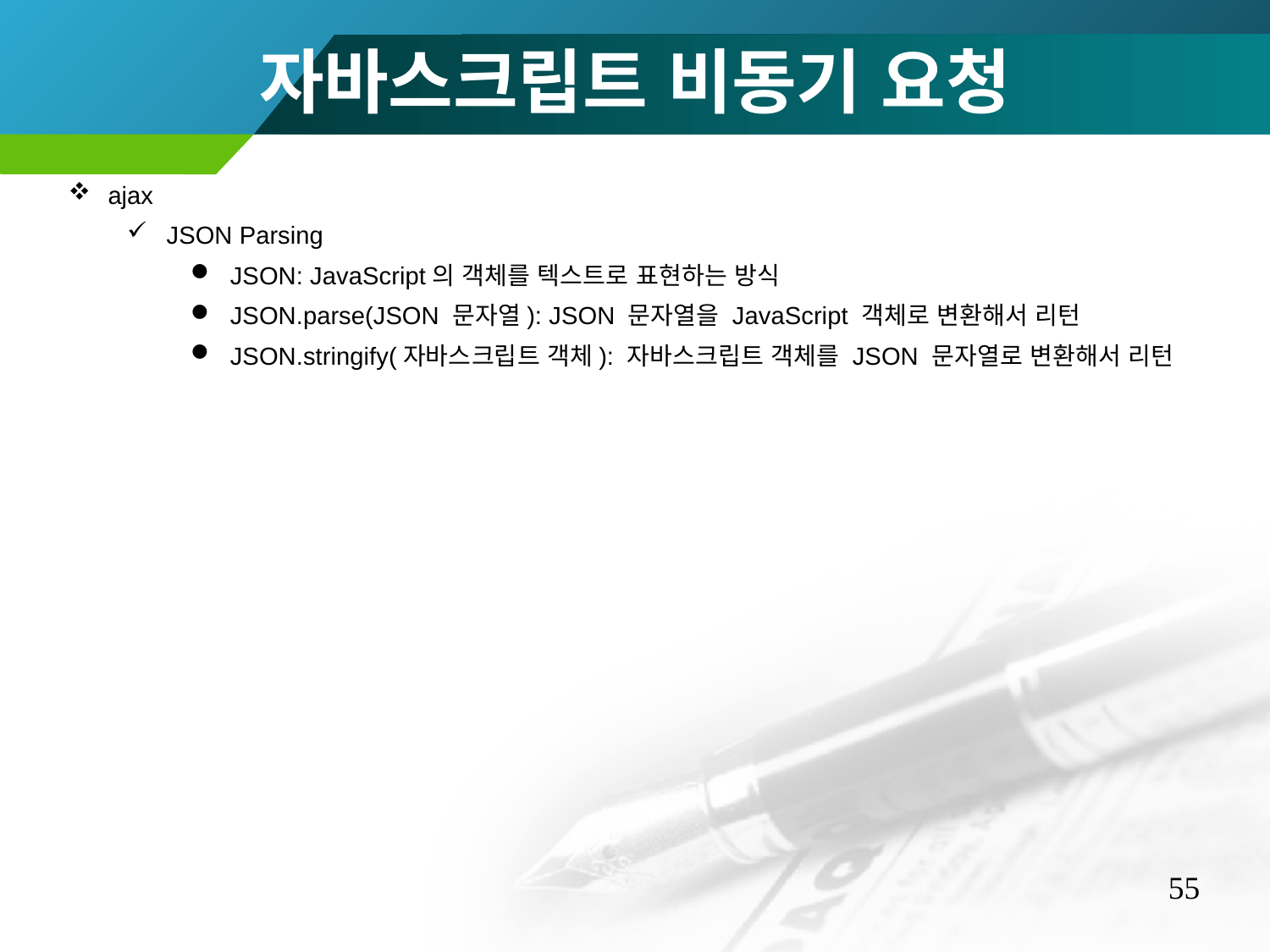

자바스크립트 비동기 요청
ajax
JSON Parsing
JSON: JavaScript의 객체를 텍스트로 표현하는 방식
JSON.parse(JSON 문자열): JSON 문자열을 JavaScript 객체로 변환해서 리턴
JSON.stringify(자바스크립트 객체): 자바스크립트 객체를 JSON 문자열로 변환해서 리턴

55